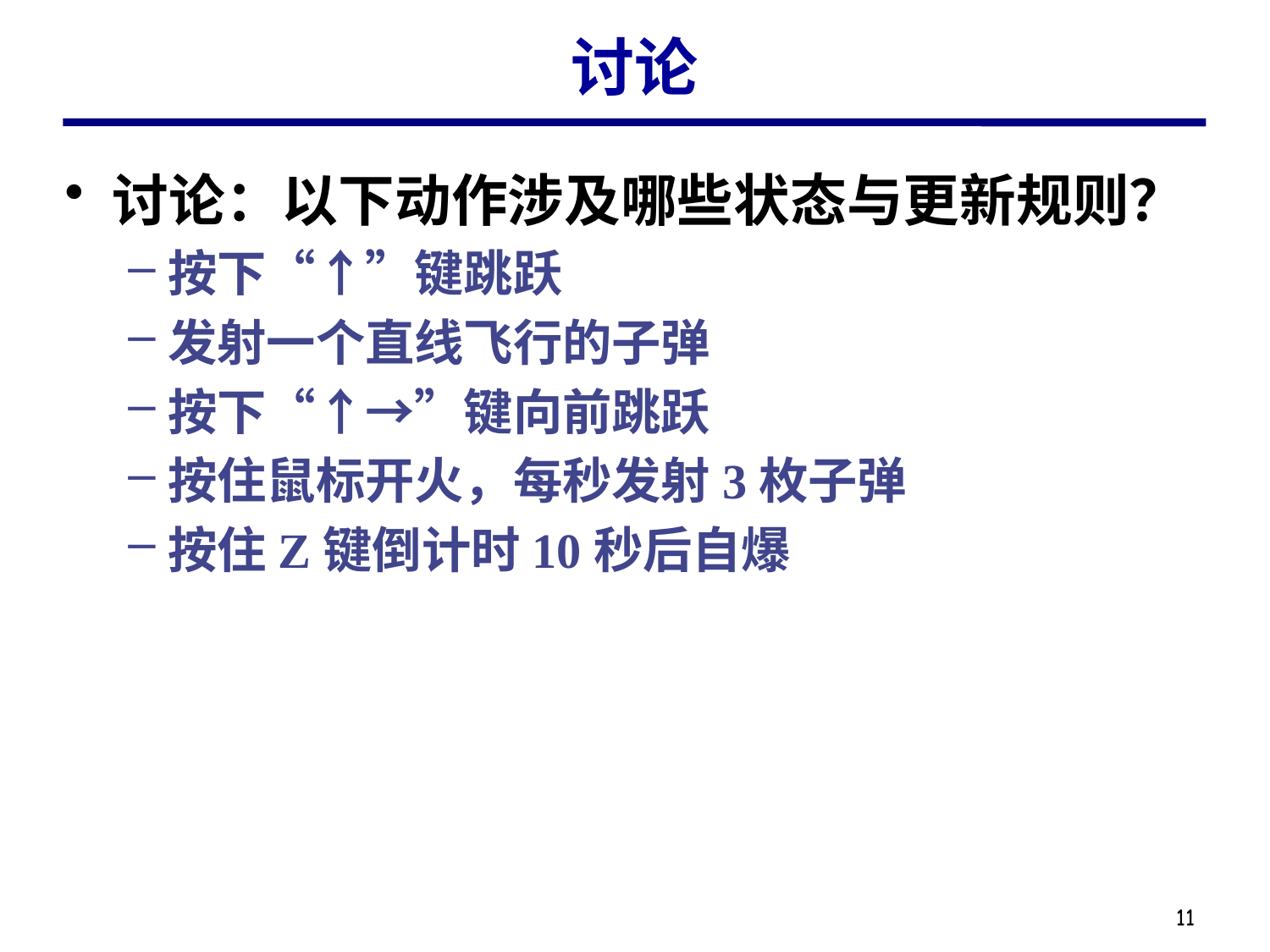

# 讨论
讨论：以下动作涉及哪些状态与更新规则？
按下“↑”键跳跃
发射一个直线飞行的子弹
按下“↑→”键向前跳跃
按住鼠标开火，每秒发射3枚子弹
按住Z键倒计时10秒后自爆